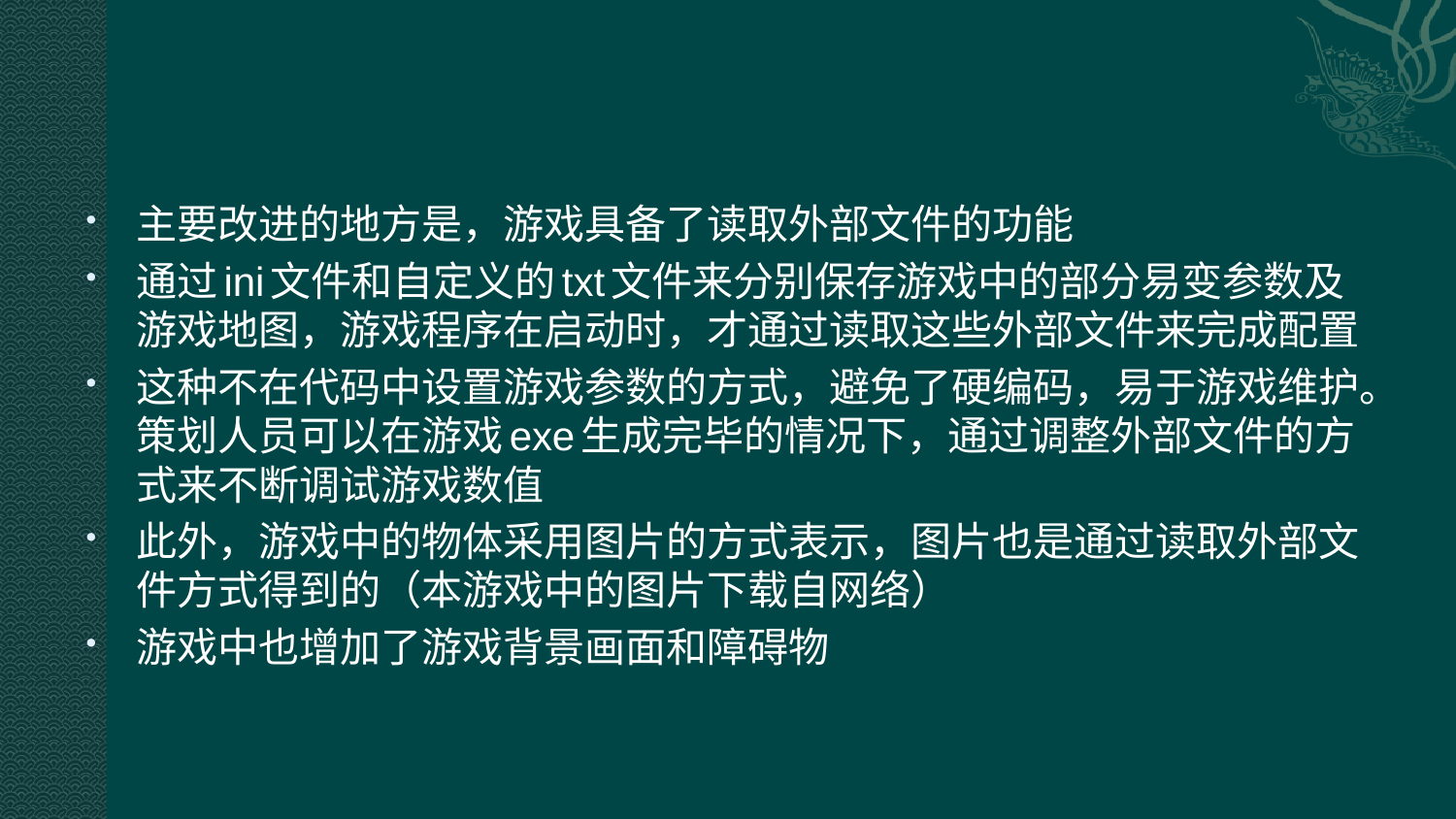

#
主要改进的地方是，游戏具备了读取外部文件的功能
通过ini文件和自定义的txt文件来分别保存游戏中的部分易变参数及游戏地图，游戏程序在启动时，才通过读取这些外部文件来完成配置
这种不在代码中设置游戏参数的方式，避免了硬编码，易于游戏维护。策划人员可以在游戏exe生成完毕的情况下，通过调整外部文件的方式来不断调试游戏数值
此外，游戏中的物体采用图片的方式表示，图片也是通过读取外部文件方式得到的（本游戏中的图片下载自网络）
游戏中也增加了游戏背景画面和障碍物